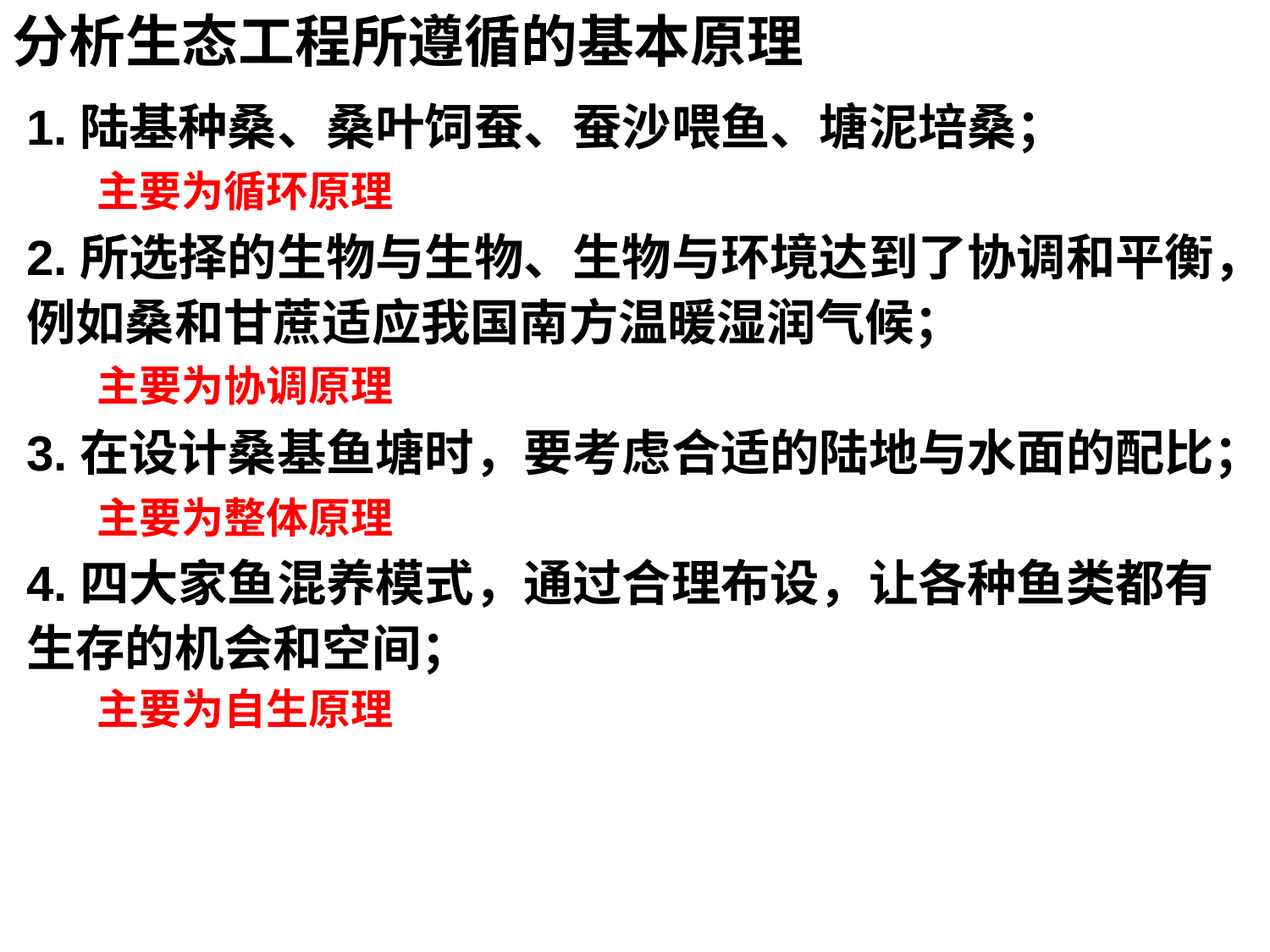

分析生态工程所遵循的基本原理
1.陆基种桑、桑叶饲蚕、蚕沙喂鱼、塘泥培桑；

2.所选择的生物与生物、生物与环境达到了协调和平衡，例如桑和甘蔗适应我国南方温暖湿润气候；

3.在设计桑基鱼塘时，要考虑合适的陆地与水面的配比；

4.四大家鱼混养模式，通过合理布设，让各种鱼类都有生存的机会和空间；
主要为循环原理
主要为协调原理
主要为整体原理
主要为自生原理